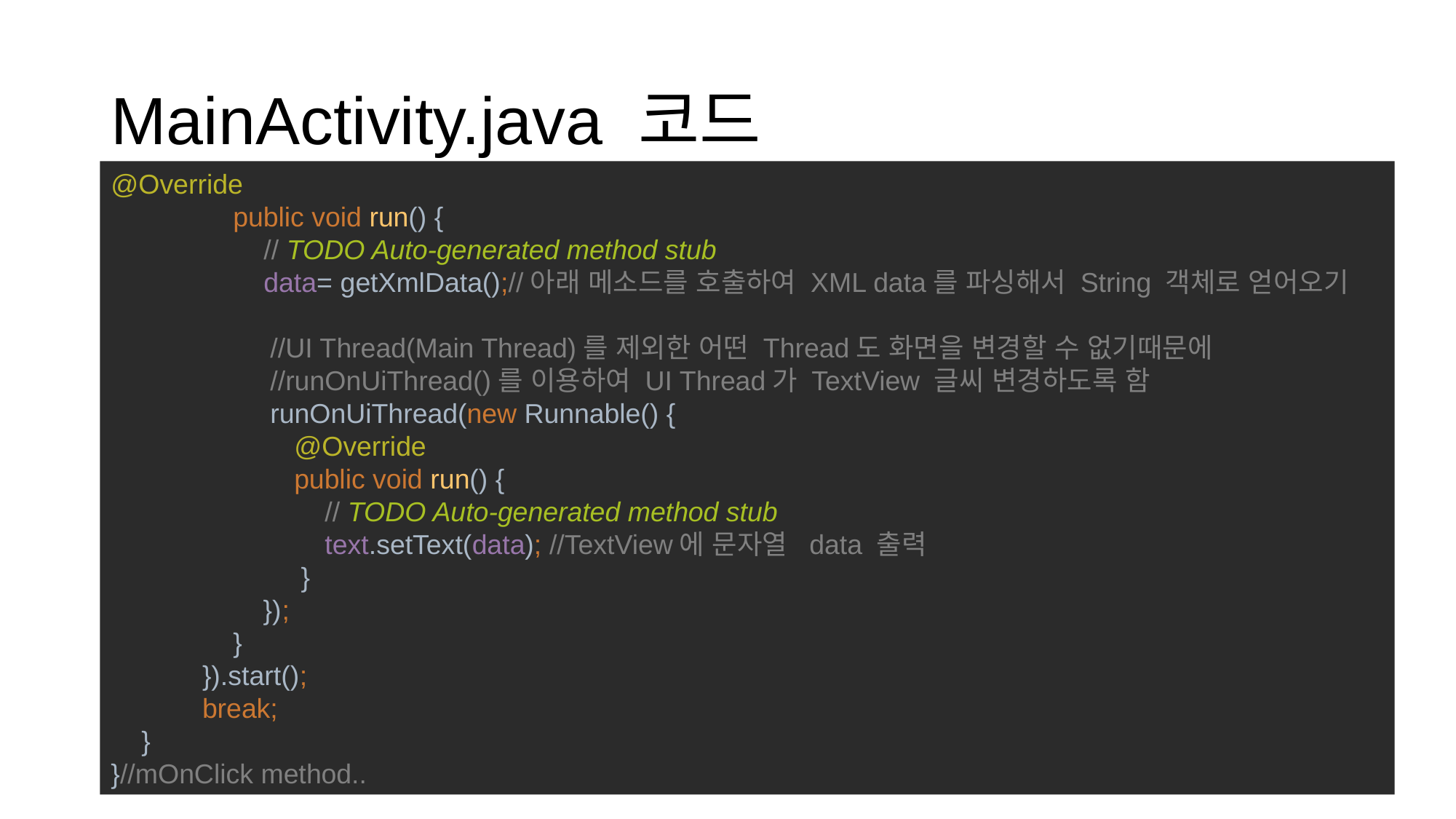

# MainActivity.java 코드
@Override
                public void run() {
                    // TODO Auto-generated method stub
                    data= getXmlData();//아래 메소드를 호출하여 XML data를 파싱해서 String 객체로 얻어오기
                    //UI Thread(Main Thread)를 제외한 어떤 Thread도 화면을 변경할 수 없기때문에
                    //runOnUiThread()를 이용하여 UI Thread가 TextView 글씨 변경하도록 함
                    runOnUiThread(new Runnable() {
                        @Override
                        public void run() {
                            // TODO Auto-generated method stub
                            text.setText(data); //TextView에 문자열  data 출력
                        }
                    });
                }
            }).start();
            break;
    }
}//mOnClick method..